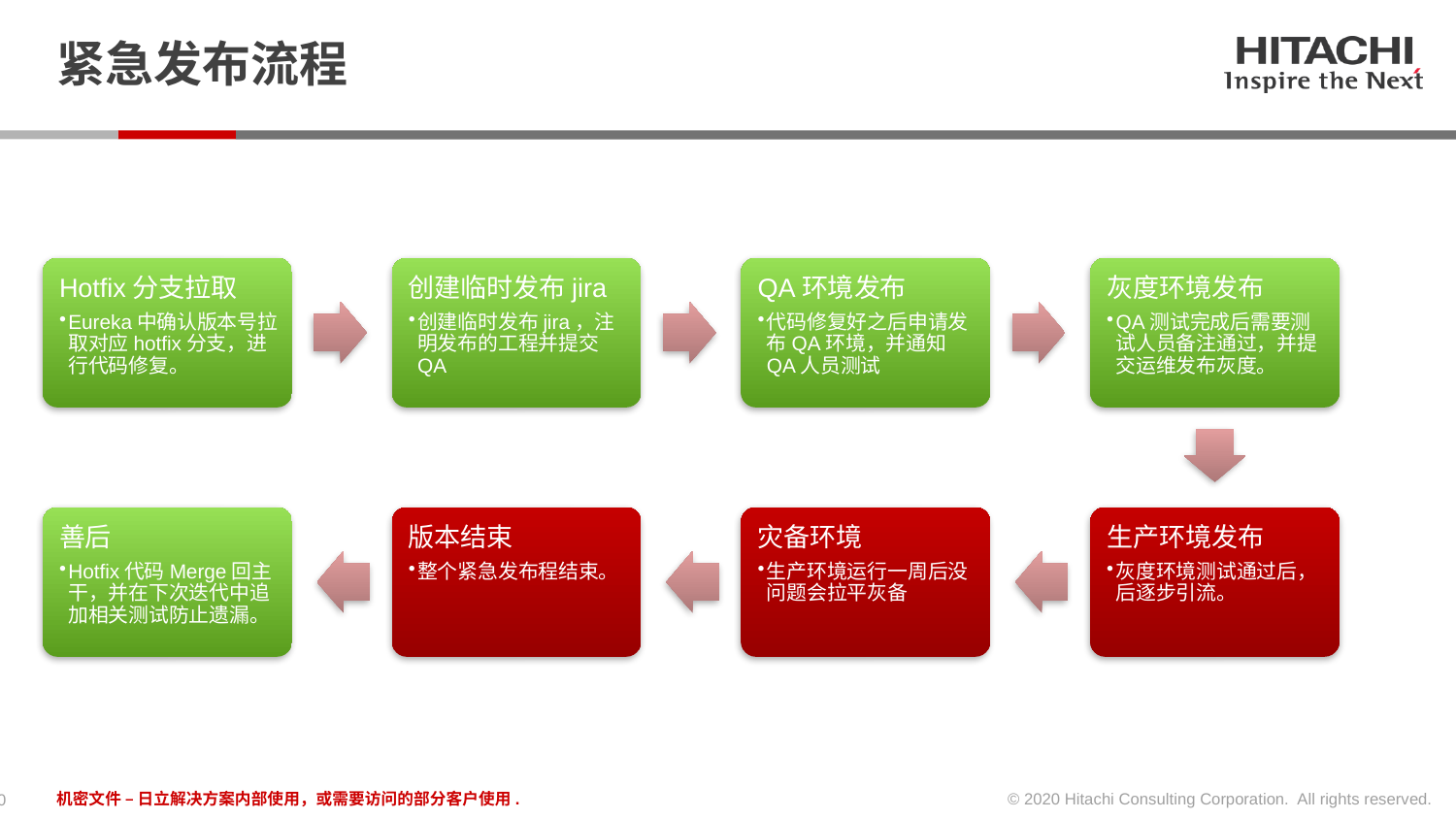

# 紧急发布流程
Hotfix分支拉取
Eureka中确认版本号拉取对应hotfix分支，进行代码修复。

创建临时发布jira
创建临时发布jira，注明发布的工程并提交QA

QA环境发布
代码修复好之后申请发布QA环境，并通知QA人员测试

灰度环境发布
QA测试完成后需要测试人员备注通过，并提交运维发布灰度。

生产环境发布
灰度环境测试通过后，后逐步引流。

灾备环境
生产环境运行一周后没问题会拉平灰备

版本结束
整个紧急发布程结束。

善后
Hotfix代码Merge回主干，并在下次迭代中追加相关测试防止遗漏。